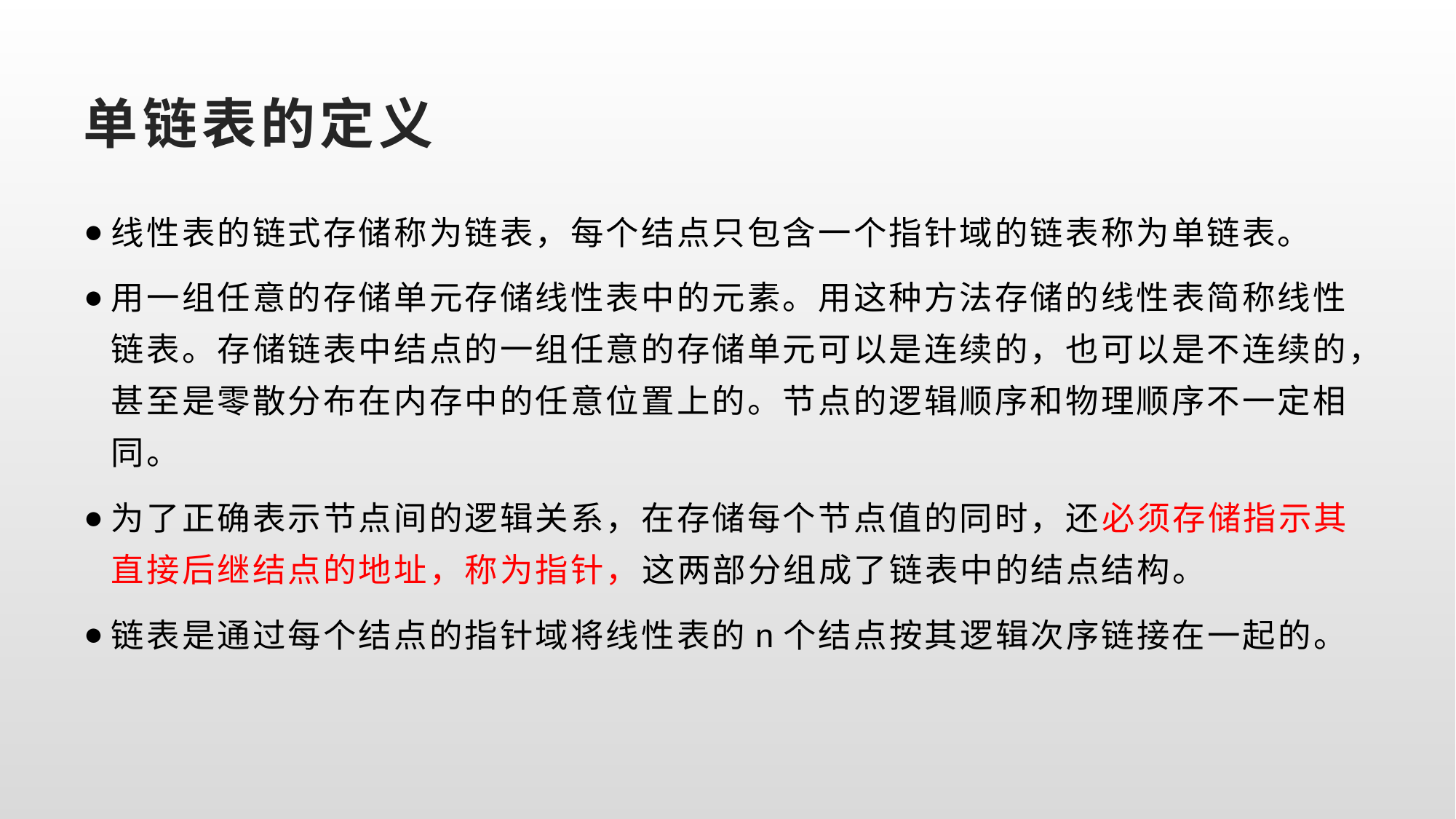

# 单链表的定义
线性表的链式存储称为链表，每个结点只包含一个指针域的链表称为单链表。
用一组任意的存储单元存储线性表中的元素。用这种方法存储的线性表简称线性链表。存储链表中结点的一组任意的存储单元可以是连续的，也可以是不连续的，甚至是零散分布在内存中的任意位置上的。节点的逻辑顺序和物理顺序不一定相同。
为了正确表示节点间的逻辑关系，在存储每个节点值的同时，还必须存储指示其直接后继结点的地址，称为指针，这两部分组成了链表中的结点结构。
链表是通过每个结点的指针域将线性表的n个结点按其逻辑次序链接在一起的。